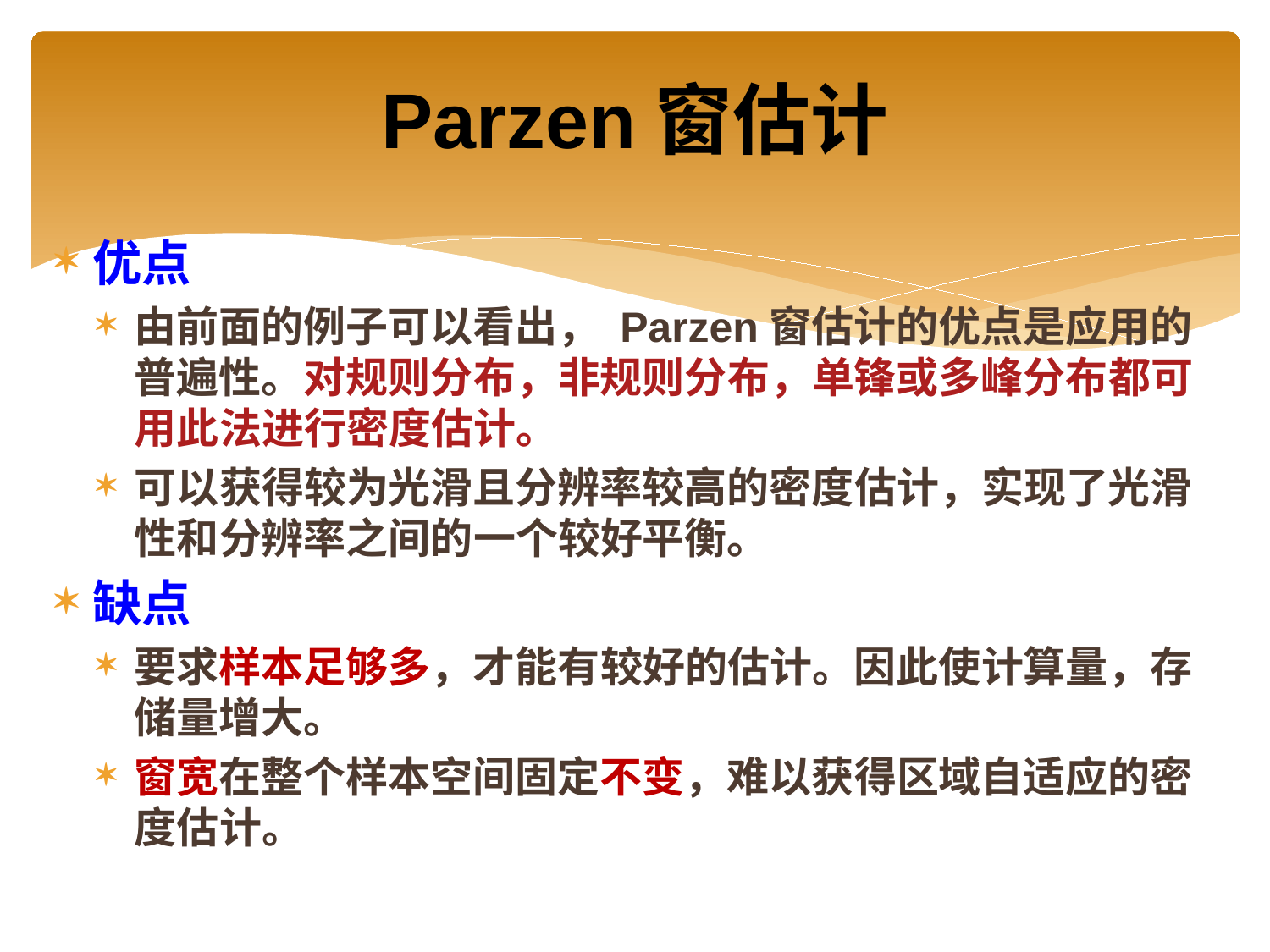

# Parzen窗估计
优点
由前面的例子可以看出， Parzen窗估计的优点是应用的普遍性。对规则分布，非规则分布，单锋或多峰分布都可用此法进行密度估计。
可以获得较为光滑且分辨率较高的密度估计，实现了光滑性和分辨率之间的一个较好平衡。
缺点
要求样本足够多，才能有较好的估计。因此使计算量，存储量增大。
窗宽在整个样本空间固定不变，难以获得区域自适应的密度估计。